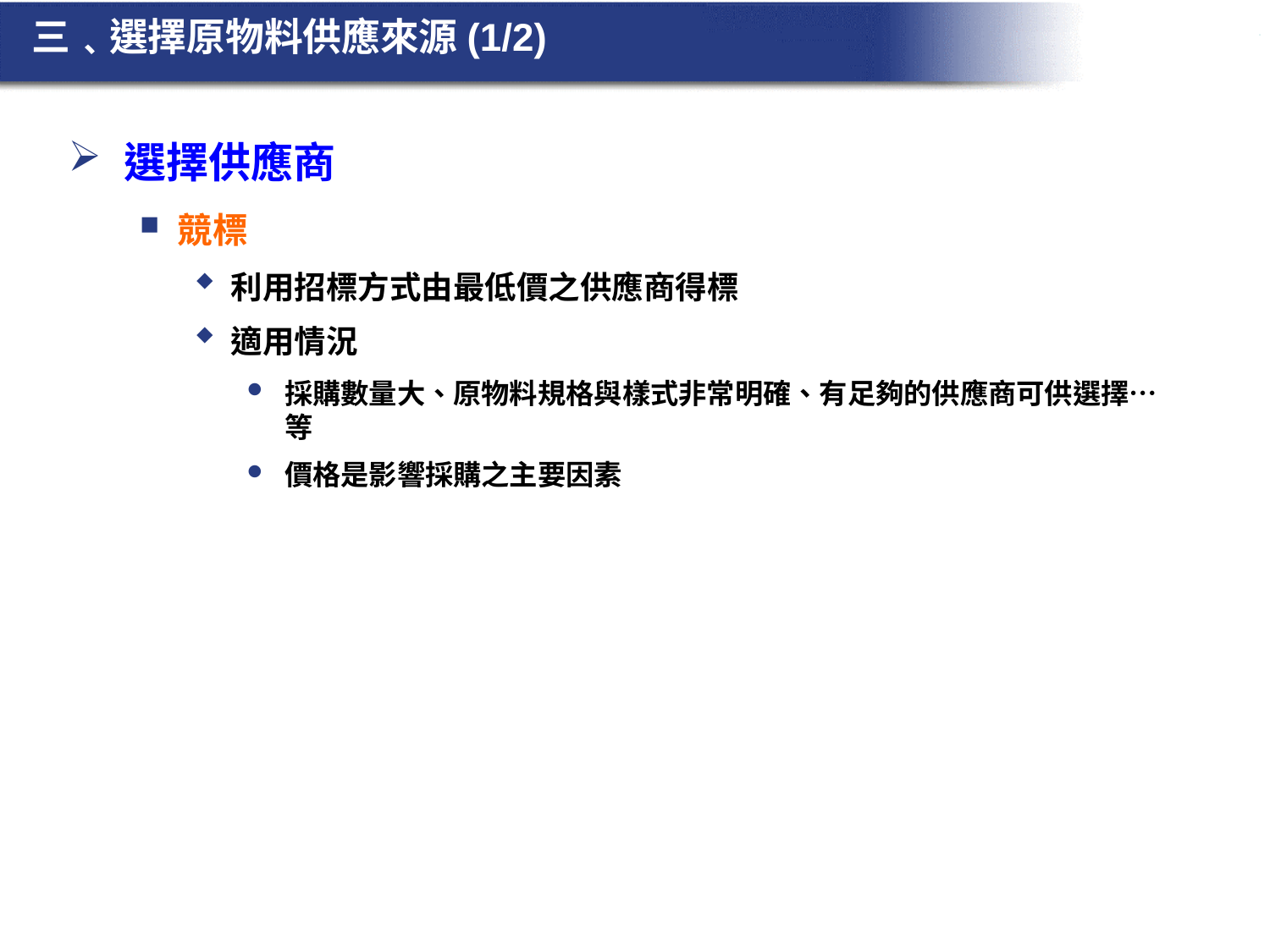

# 三﹑選擇原物料供應來源(1/2)
選擇供應商
競標
利用招標方式由最低價之供應商得標
適用情況
採購數量大、原物料規格與樣式非常明確、有足夠的供應商可供選擇…等
價格是影響採購之主要因素